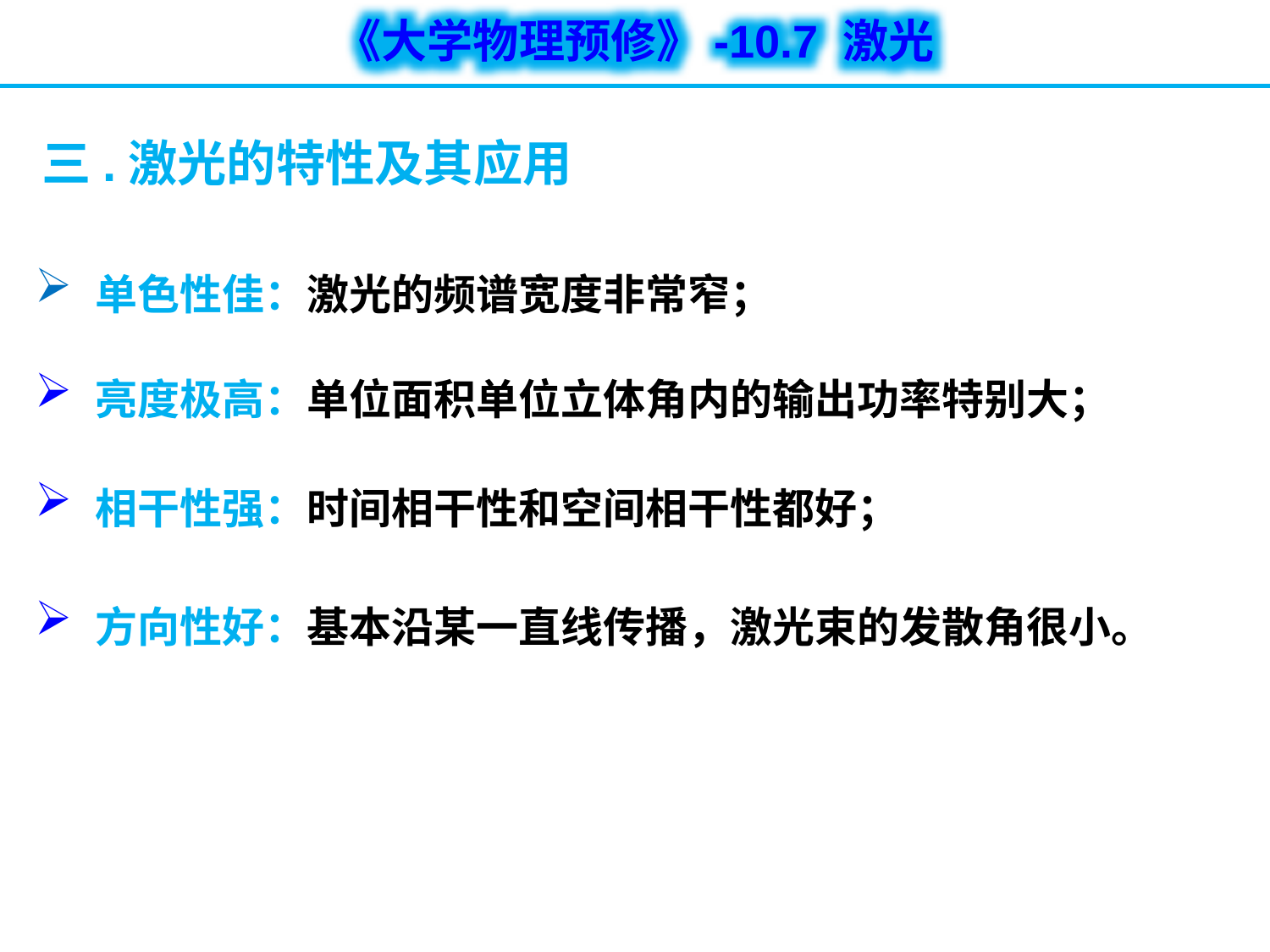

三.激光的特性及其应用
 单色性佳：激光的频谱宽度非常窄；
 亮度极高：单位面积单位立体角内的输出功率特别大；
 相干性强：时间相干性和空间相干性都好；
 方向性好：基本沿某一直线传播，激光束的发散角很小。